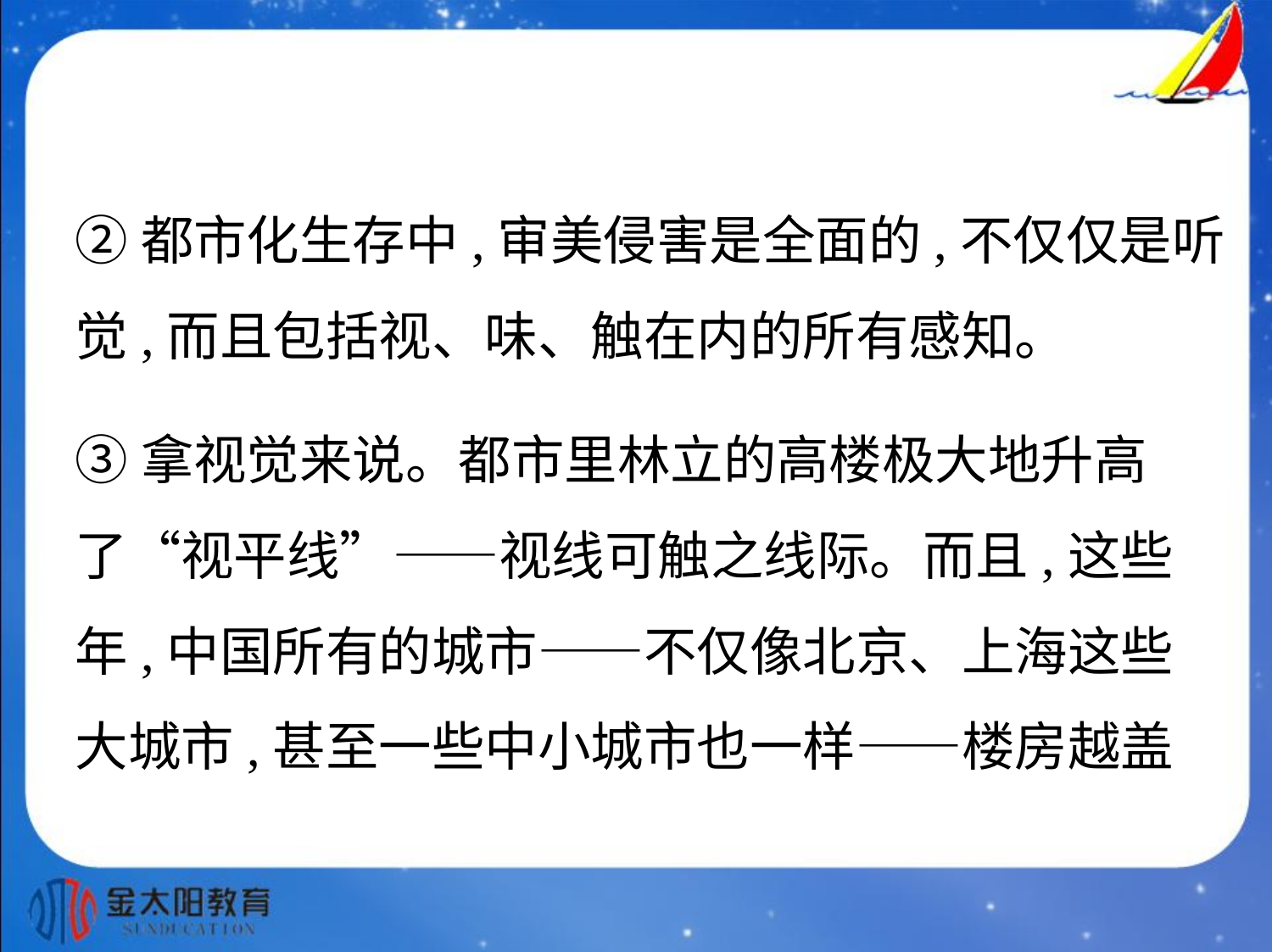

②都市化生存中,审美侵害是全面的,不仅仅是听
觉,而且包括视、味、触在内的所有感知。
③拿视觉来说。都市里林立的高楼极大地升高
了“视平线”——视线可触之线际。而且,这些
年,中国所有的城市——不仅像北京、上海这些
大城市,甚至一些中小城市也一样——楼房越盖